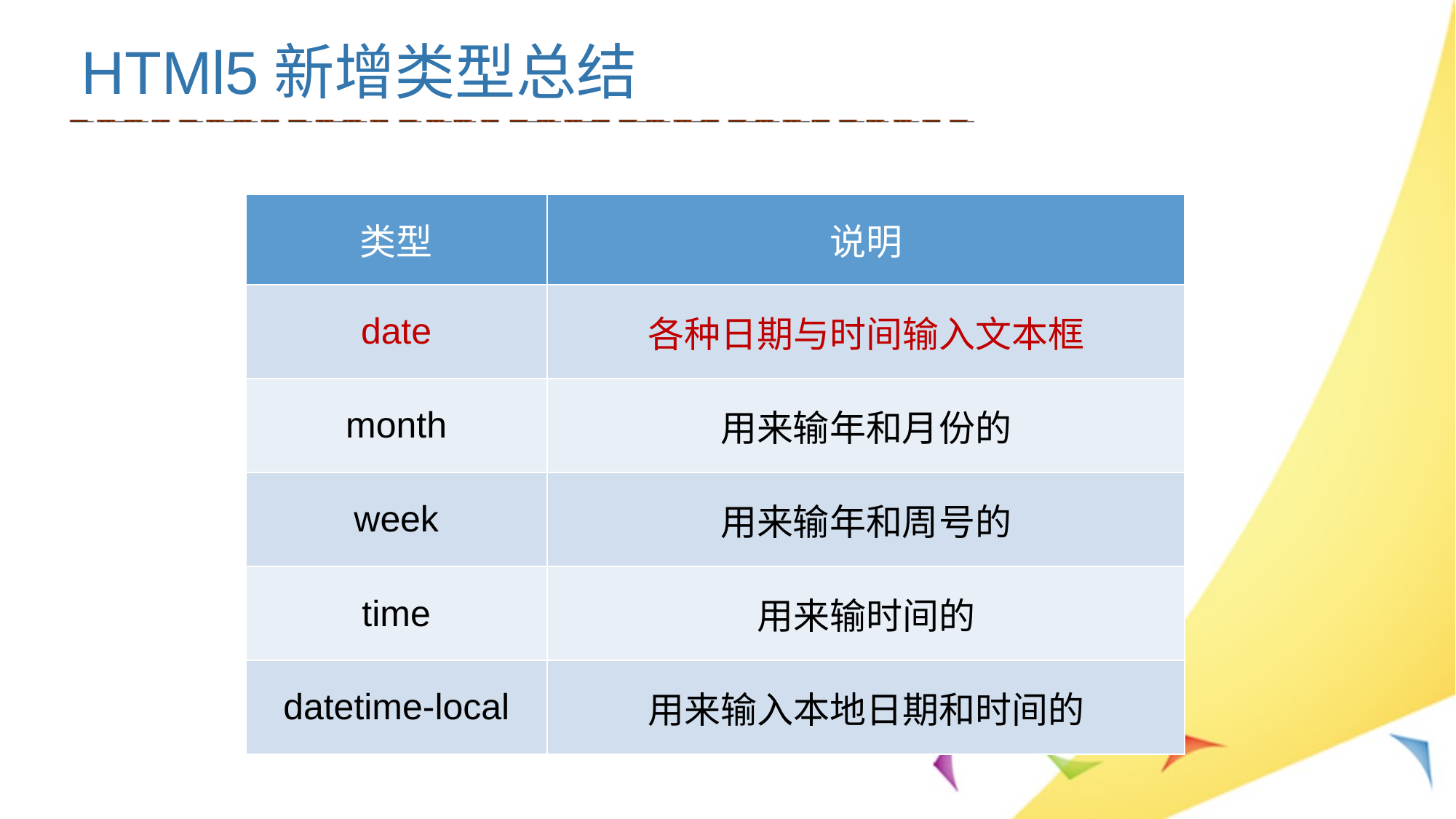

HTMl5新增类型总结
| 类型 | 说明 |
| --- | --- |
| date | 各种日期与时间输入文本框 |
| month | 用来输年和月份的 |
| week | 用来输年和周号的 |
| time | 用来输时间的 |
| datetime-local | 用来输入本地日期和时间的 |